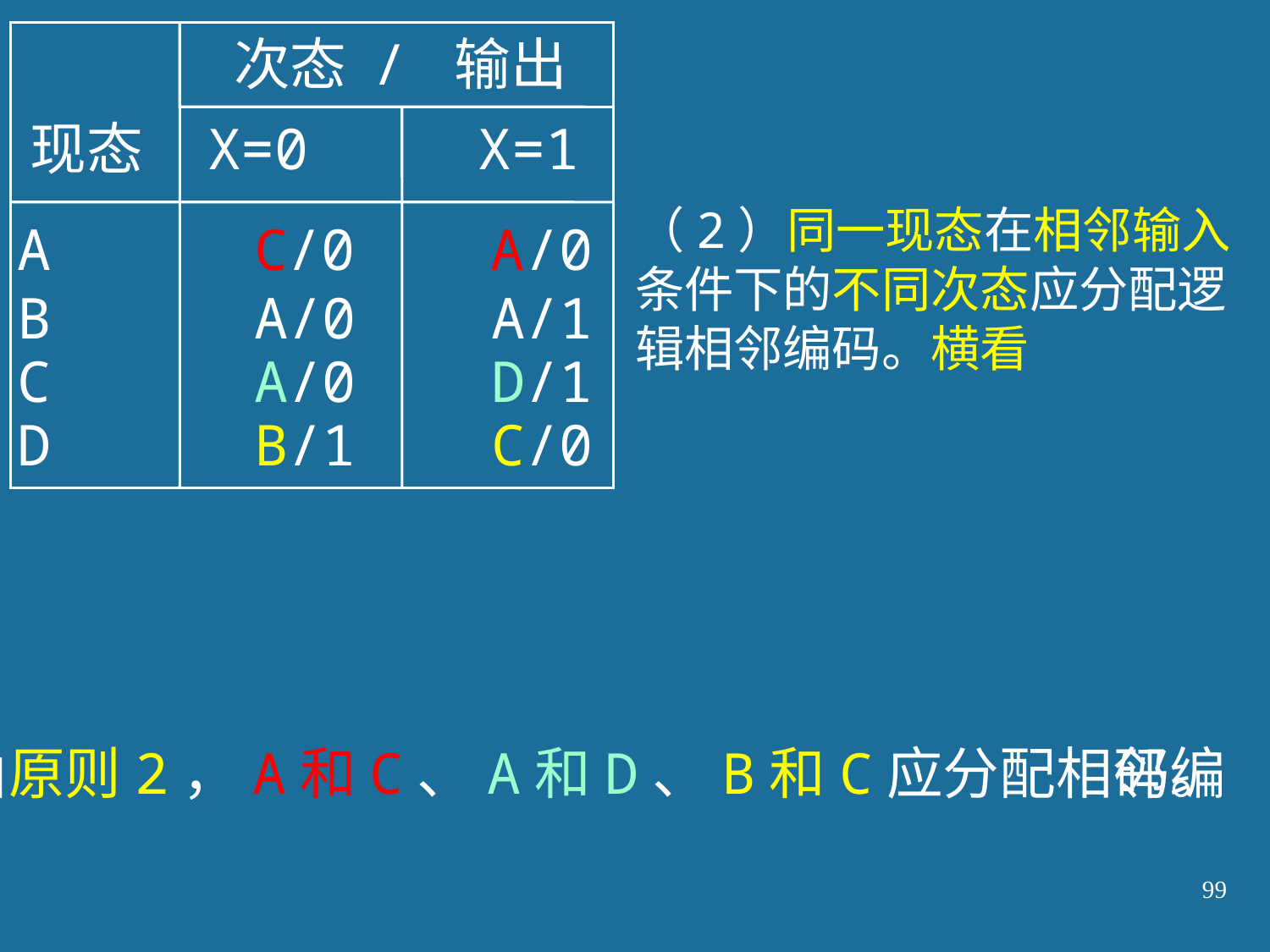

次态 / 输出
  现态    X=0     X=1

（2）同一现态在相邻输入
条件下的不同次态应分配逻辑相邻编码。横看

 A      C/0    A/0
B      A/0    A/1
C      A/0    D/1
D      B/1    C/0
由原则2，A和C、A和D、B和C应分配相邻编
码。
99